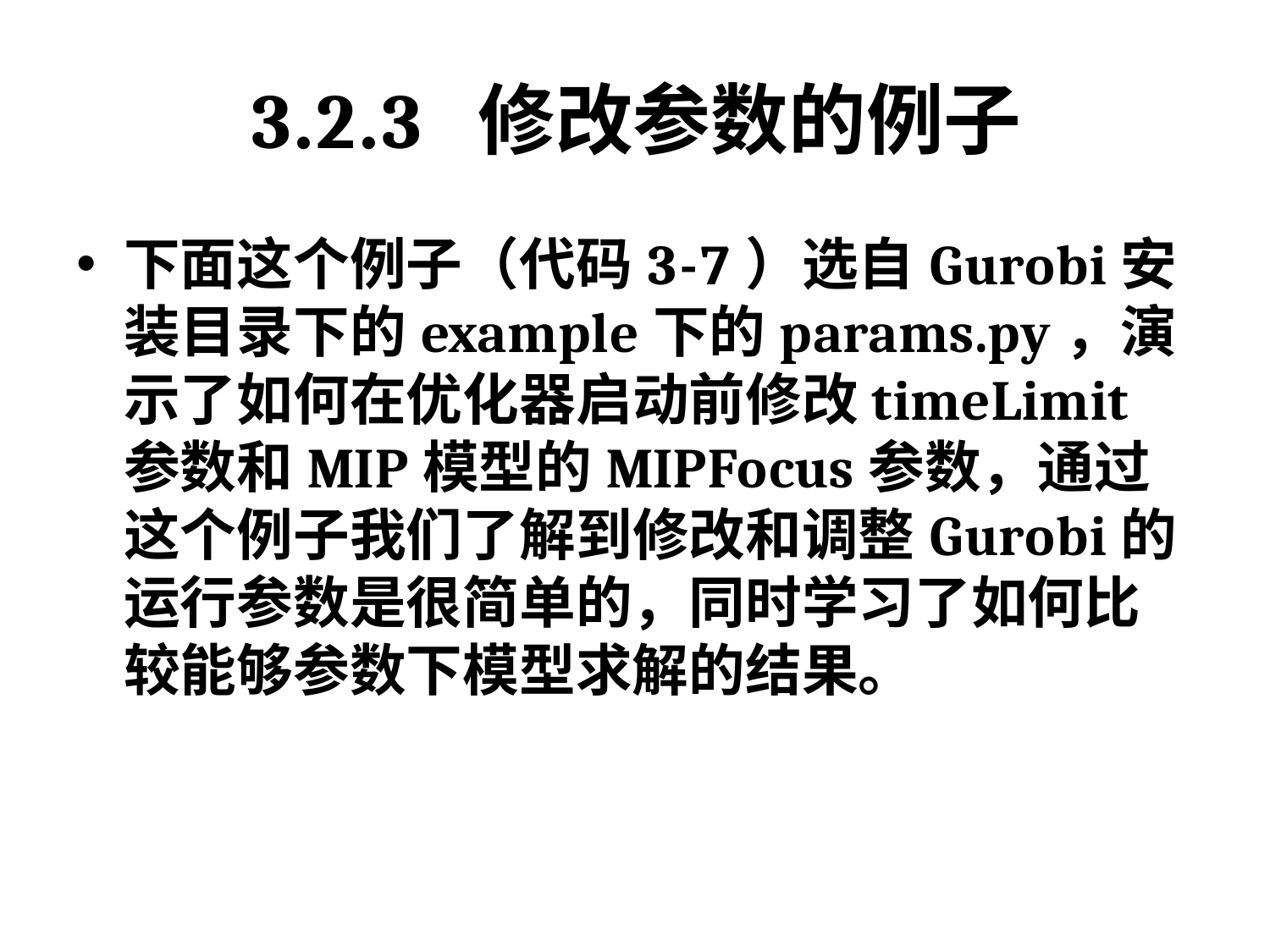

# 3.2.3  修改参数的例子
下面这个例子（代码3-7）选自Gurobi安装目录下的example下的params.py，演示了如何在优化器启动前修改timeLimit参数和MIP模型的MIPFocus参数，通过这个例子我们了解到修改和调整Gurobi的运行参数是很简单的，同时学习了如何比较能够参数下模型求解的结果。